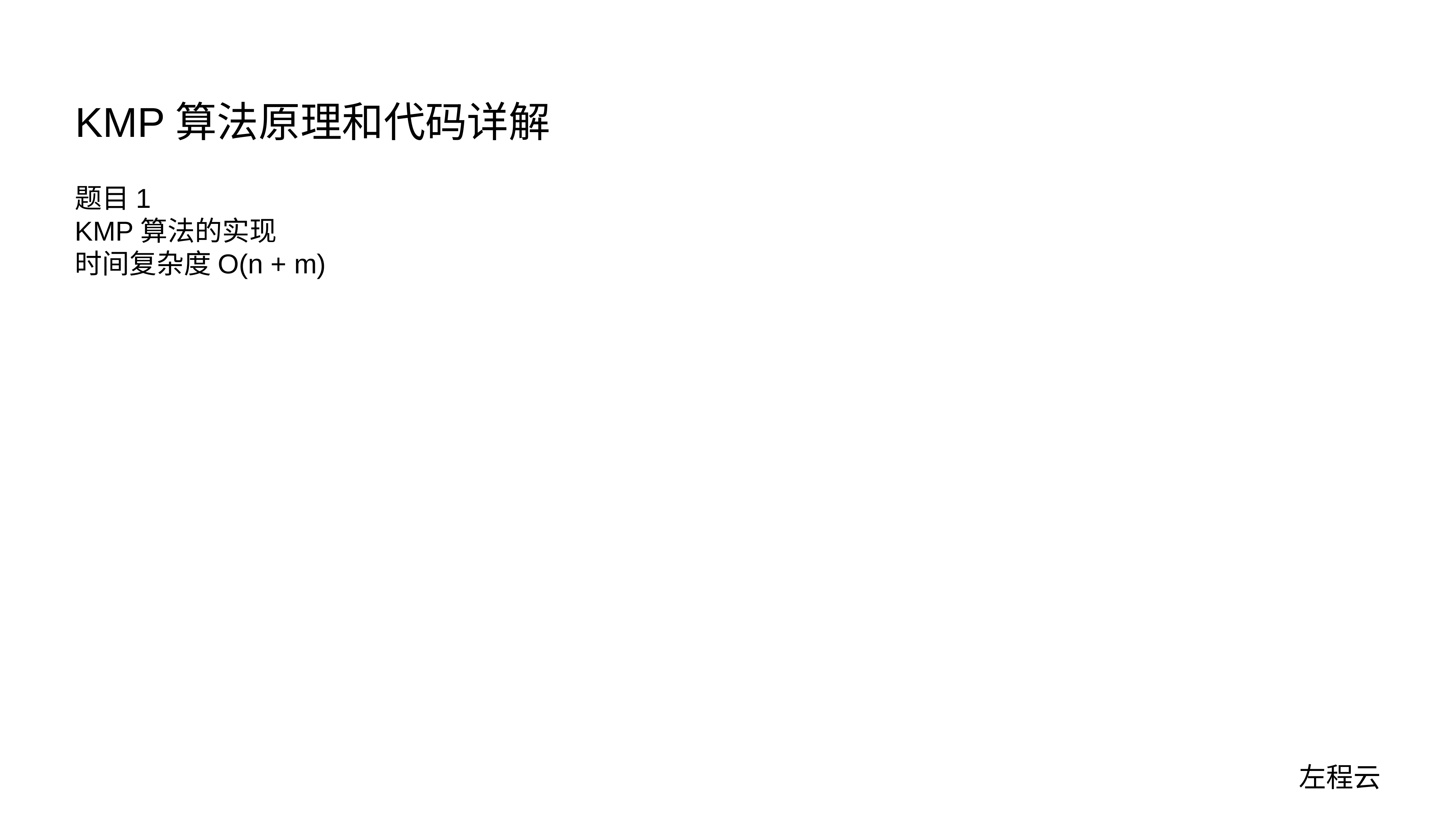

# KMP算法原理和代码详解
题目1
KMP算法的实现
时间复杂度O(n + m)
左程云